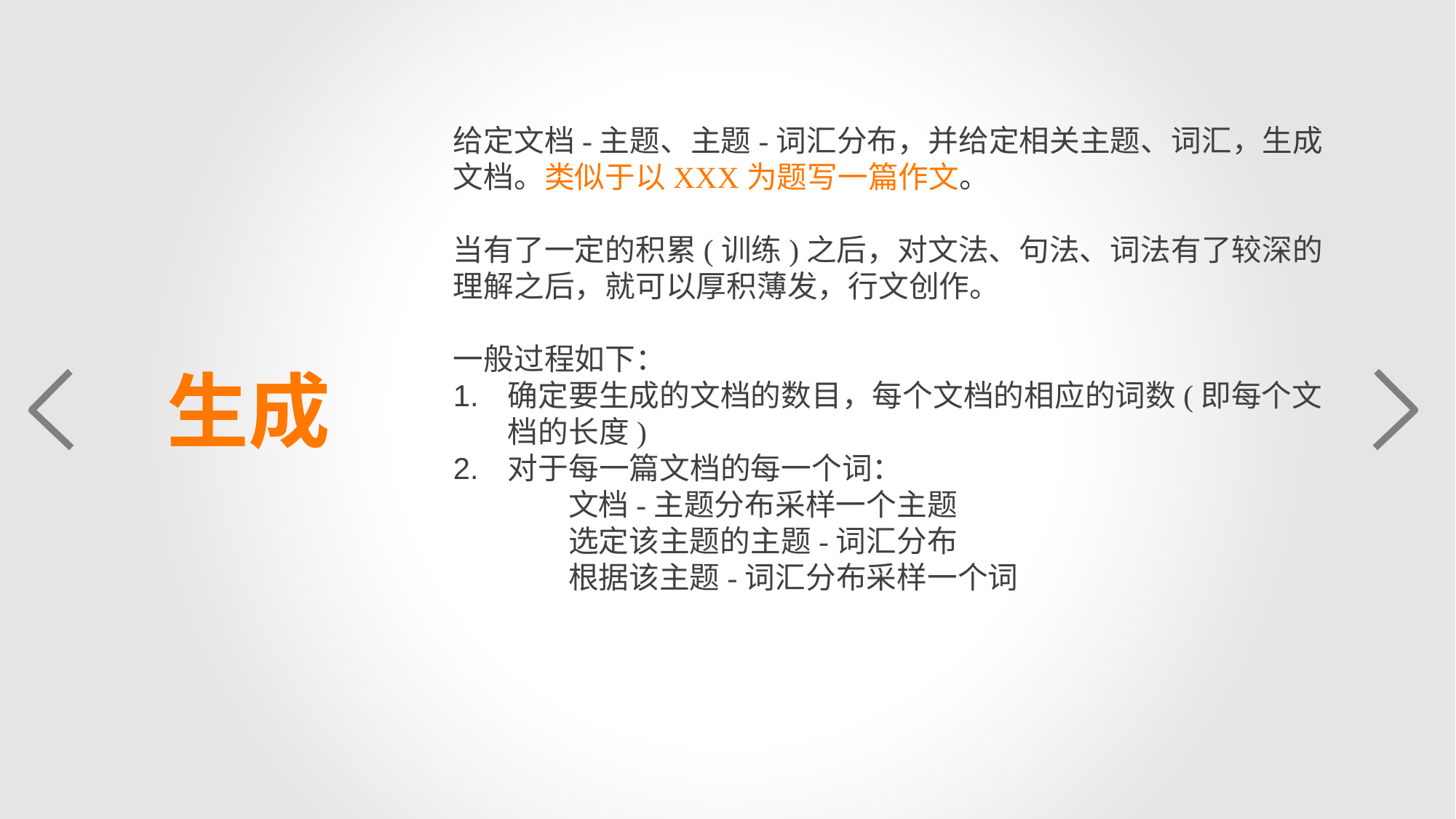

给定文档-主题、主题-词汇分布，并给定相关主题、词汇，生成文档。类似于以XXX为题写一篇作文。

当有了一定的积累(训练)之后，对文法、句法、词法有了较深的理解之后，就可以厚积薄发，行文创作。

一般过程如下：
确定要生成的文档的数目，每个文档的相应的词数(即每个文档的长度)
对于每一篇文档的每一个词：
                文档-主题分布采样一个主题
                选定该主题的主题-词汇分布
                根据该主题-词汇分布采样一个词

生成